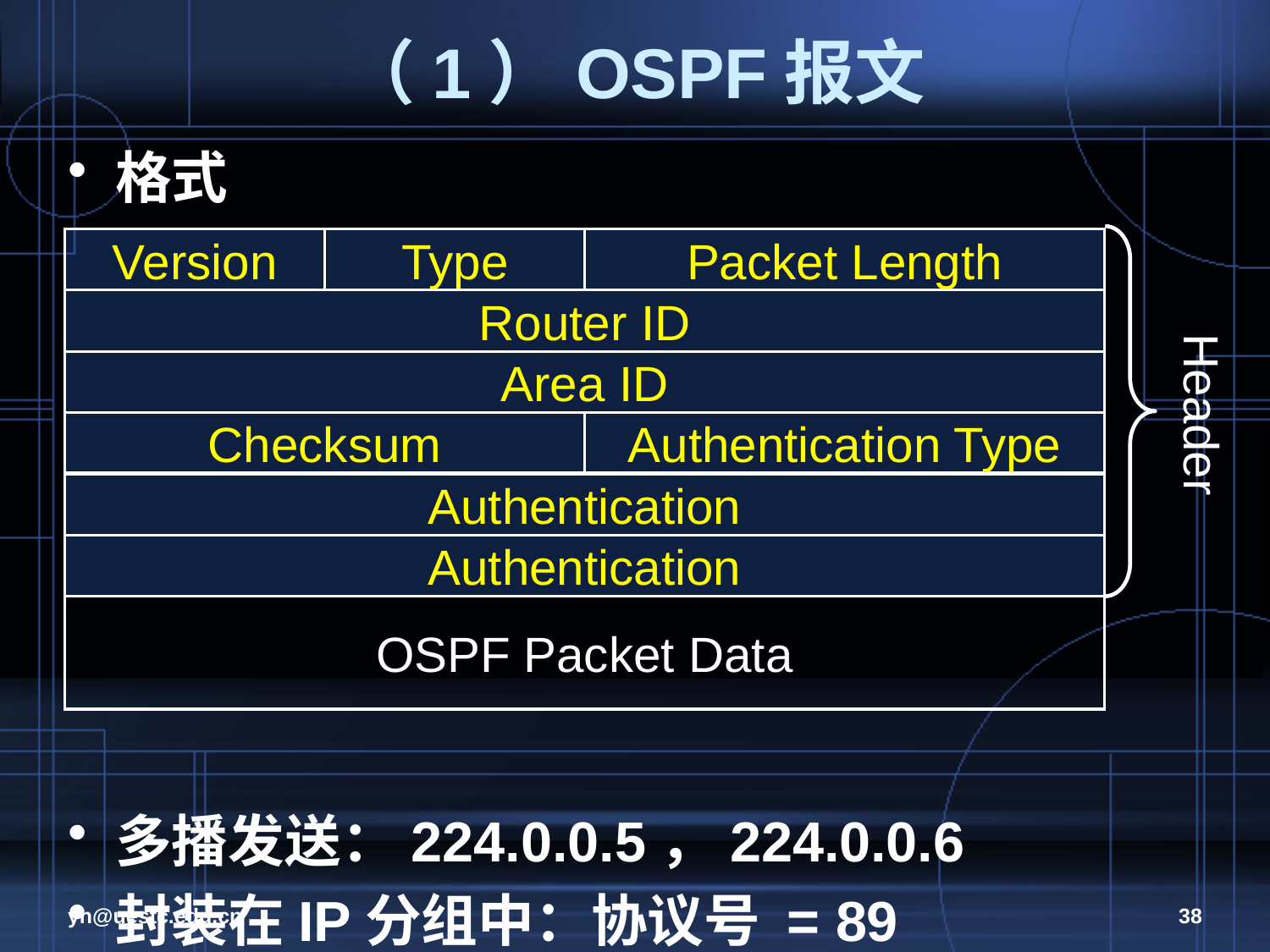

# （1）OSPF报文
格式

多播发送：224.0.0.5，224.0.0.6
封装在IP分组中：协议号 = 89

Version
Type
Packet Length
Router ID
Header
Area ID
Checksum
Authentication Type
Authentication
Authentication
OSPF Packet Data
yn@uestc.edu.cn
38